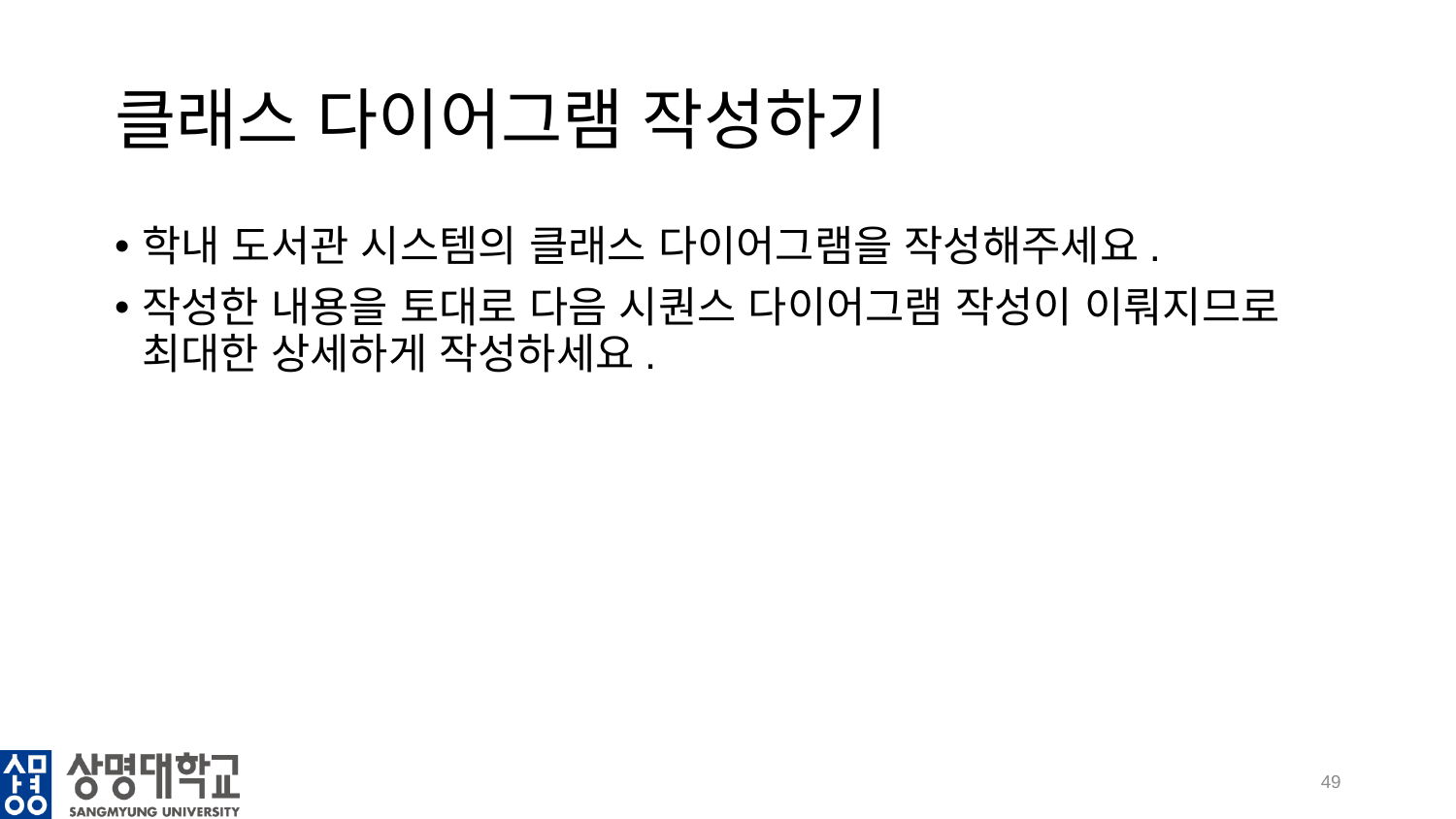

# 클래스 다이어그램 작성하기
학내 도서관 시스템의 클래스 다이어그램을 작성해주세요.
작성한 내용을 토대로 다음 시퀀스 다이어그램 작성이 이뤄지므로 최대한 상세하게 작성하세요.
49